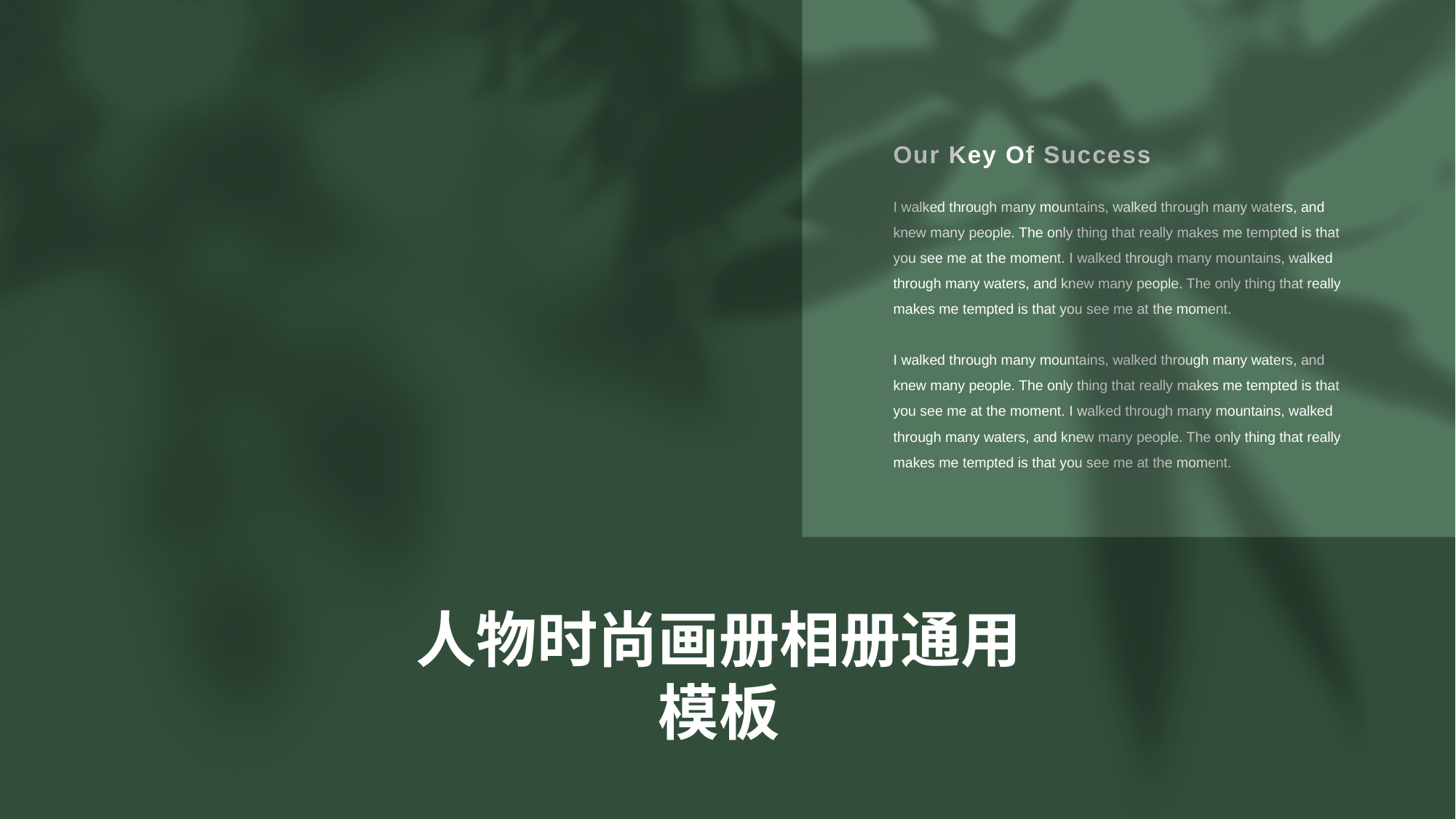

Our Key Of Success
I walked through many mountains, walked through many waters, and knew many people. The only thing that really makes me tempted is that you see me at the moment. I walked through many mountains, walked through many waters, and knew many people. The only thing that really makes me tempted is that you see me at the moment.

I walked through many mountains, walked through many waters, and knew many people. The only thing that really makes me tempted is that you see me at the moment. I walked through many mountains, walked through many waters, and knew many people. The only thing that really makes me tempted is that you see me at the moment.

人物时尚画册相册通用模板